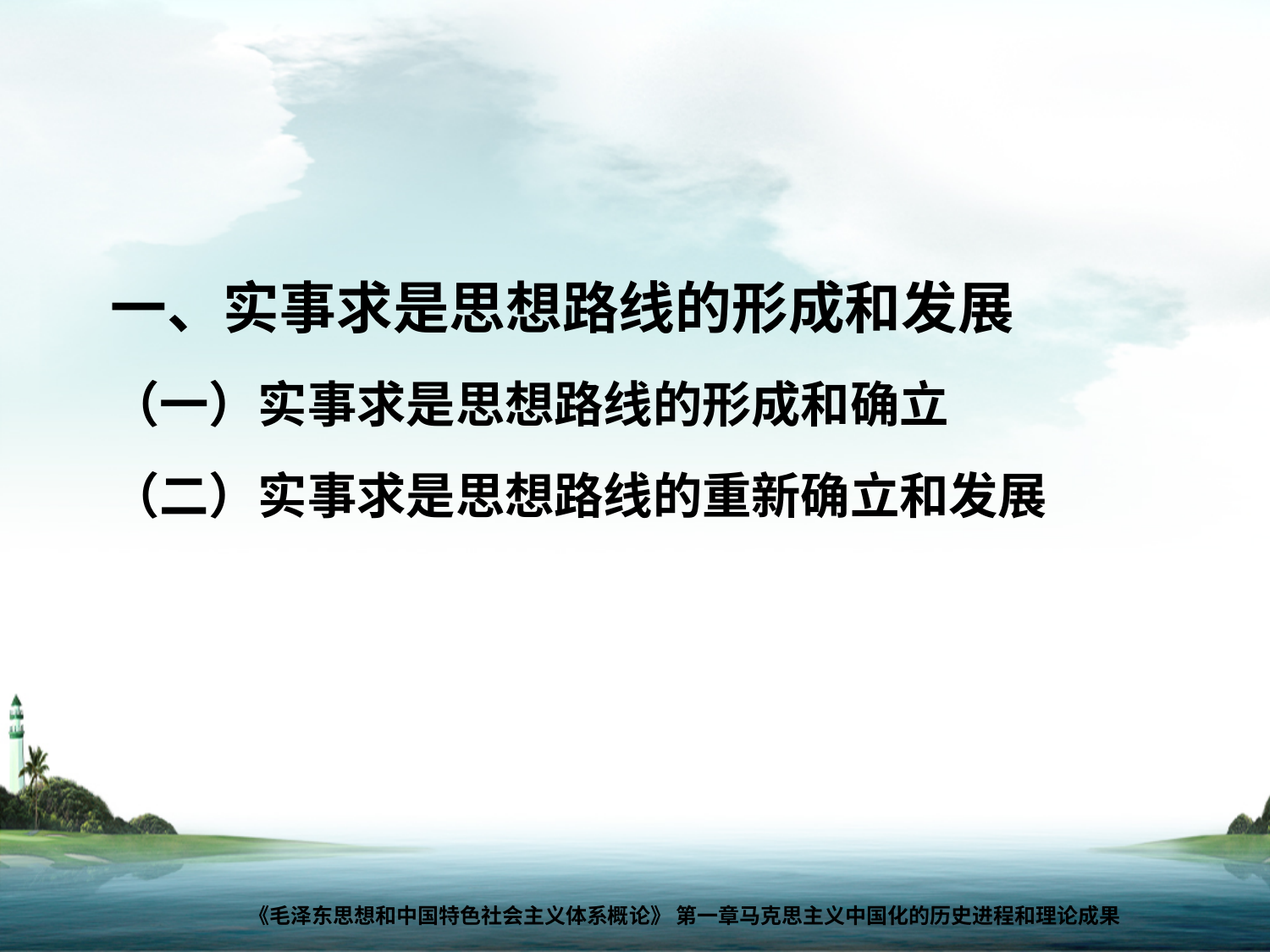

一、实事求是思想路线的形成和发展
（一）实事求是思想路线的形成和确立
（二）实事求是思想路线的重新确立和发展

《毛泽东思想和中国特色社会主义体系概论》 第一章马克思主义中国化的历史进程和理论成果